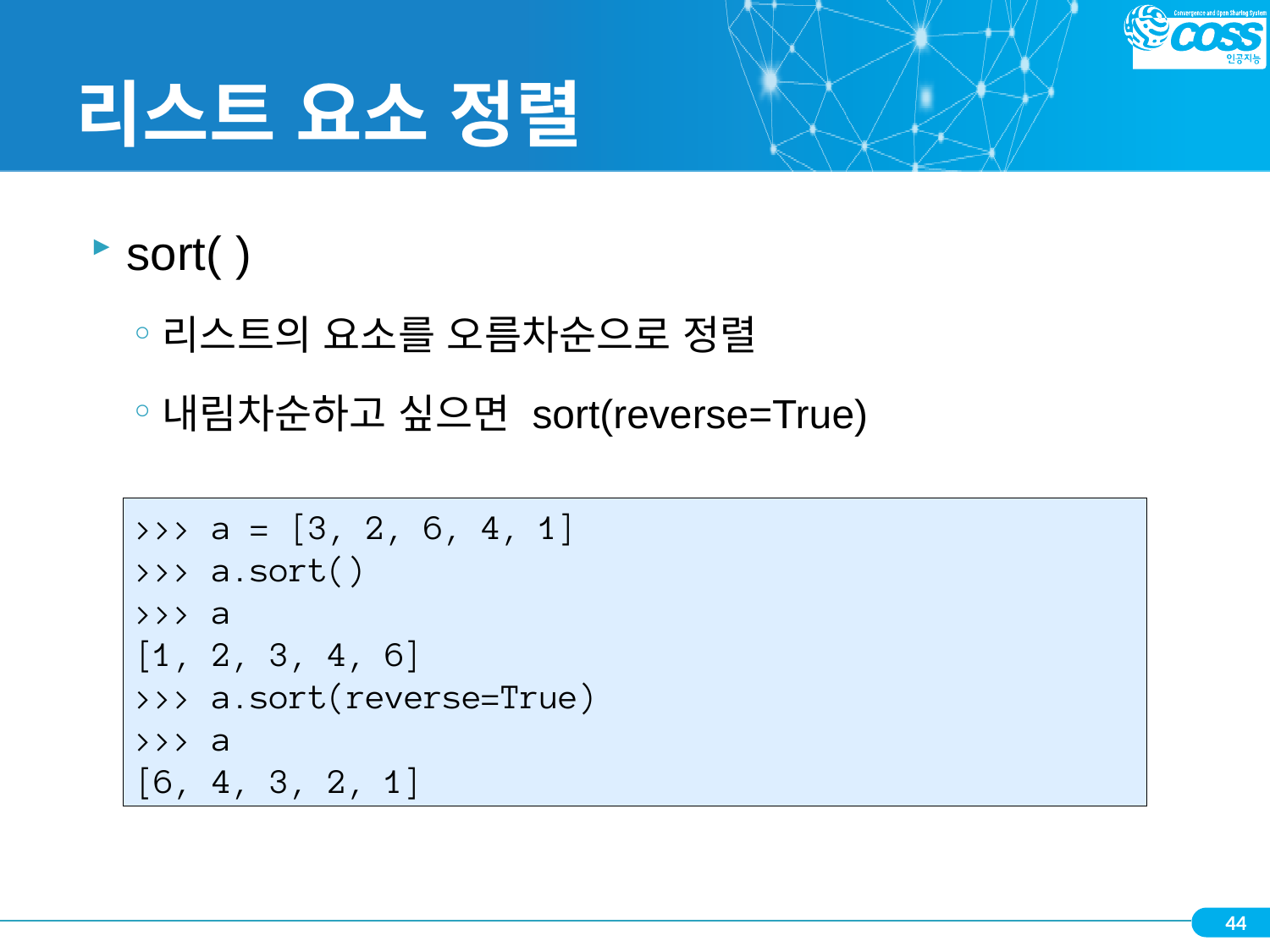

# 리스트 요소 정렬
sort( )
리스트의 요소를 오름차순으로 정렬
내림차순하고 싶으면 sort(reverse=True)
>>> a = [3, 2, 6, 4, 1]
>>> a.sort()
>>> a
[1, 2, 3, 4, 6]
>>> a.sort(reverse=True)
>>> a
[6, 4, 3, 2, 1]